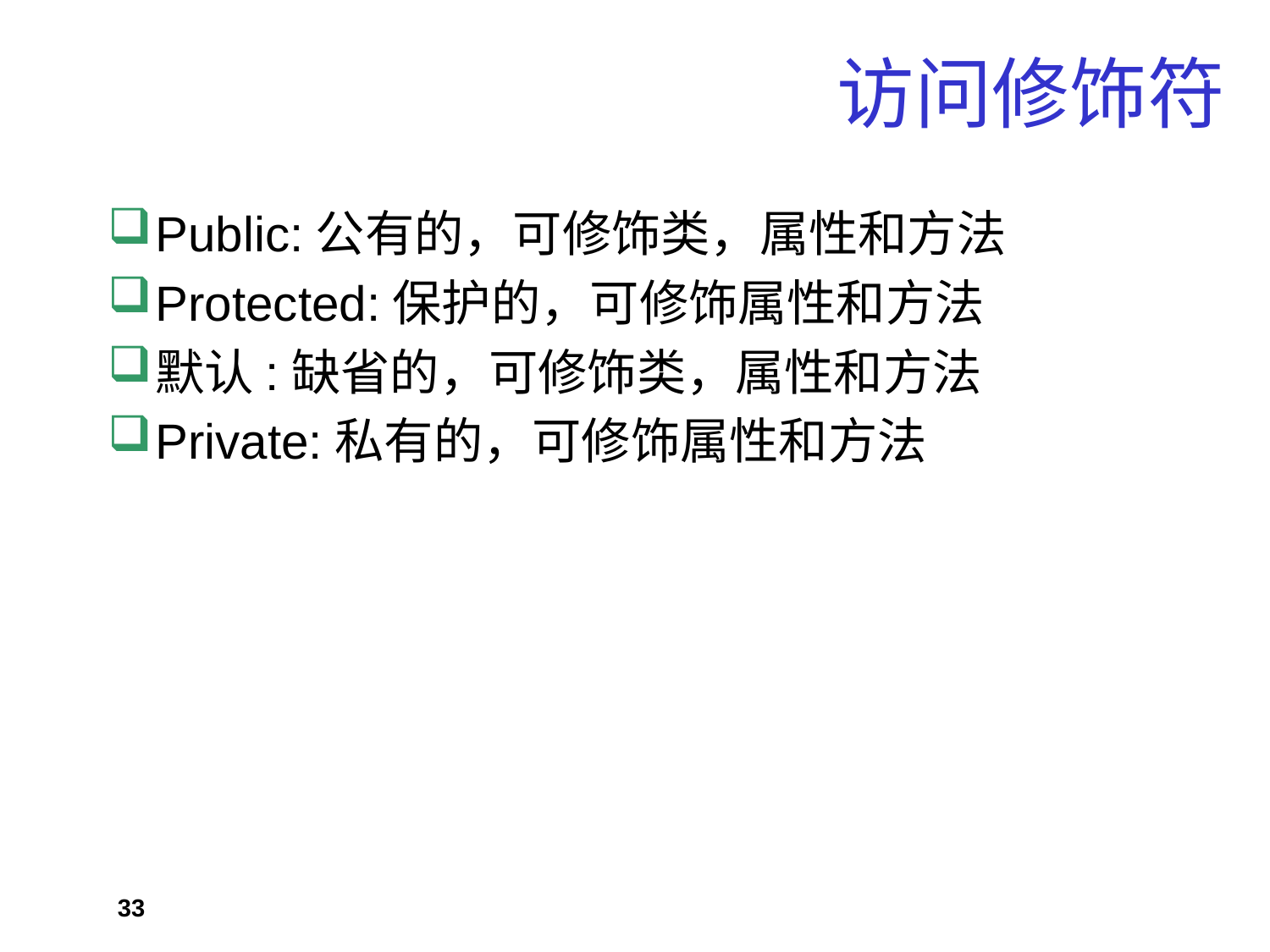

# 访问修饰符
Public:公有的，可修饰类，属性和方法
Protected:保护的，可修饰属性和方法
默认:缺省的，可修饰类，属性和方法
Private:私有的，可修饰属性和方法
33